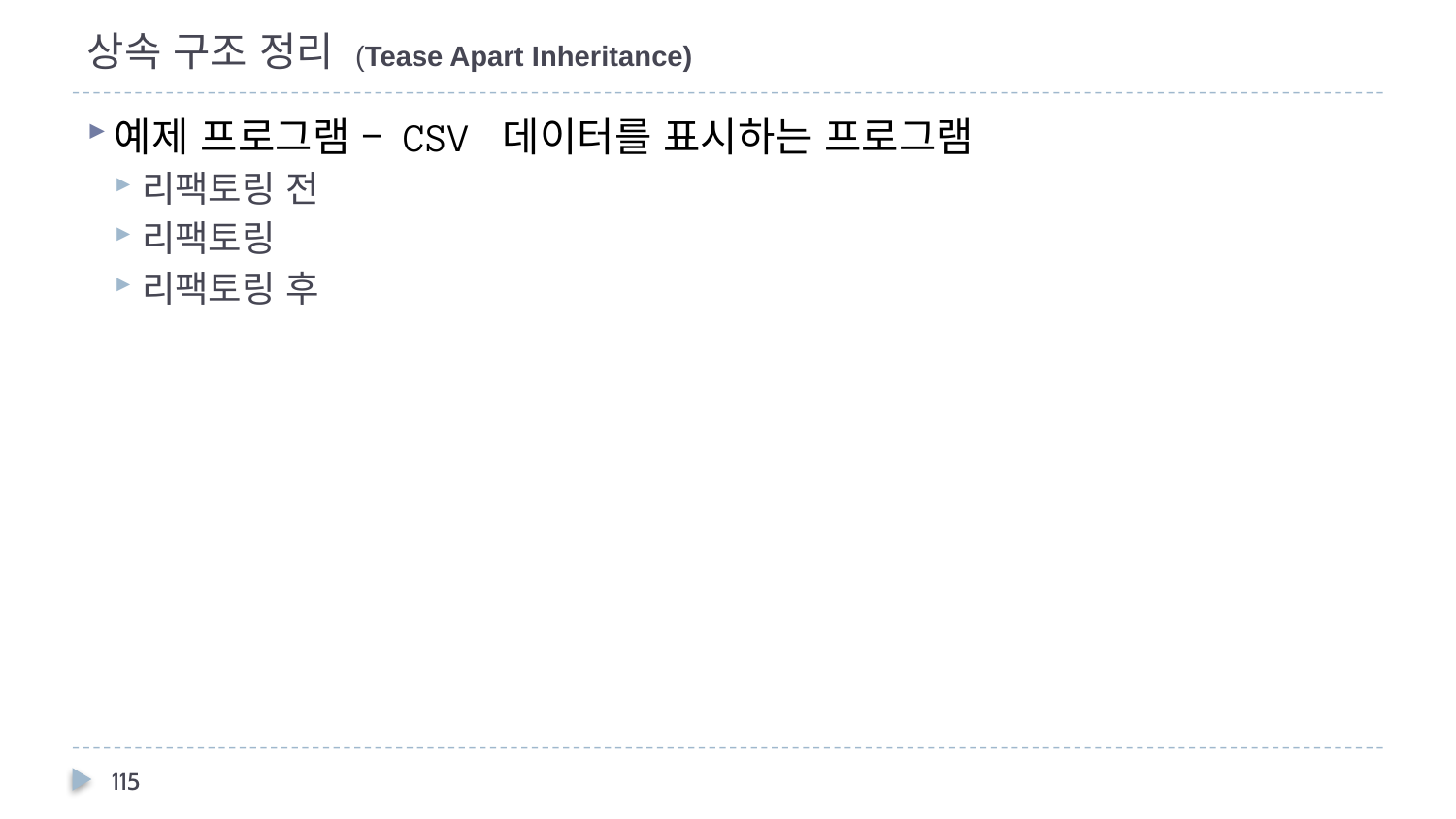

# 상속 구조 정리 (Tease Apart Inheritance)
예제 프로그램 – CSV 데이터를 표시하는 프로그램
리팩토링 전
리팩토링
리팩토링 후
115